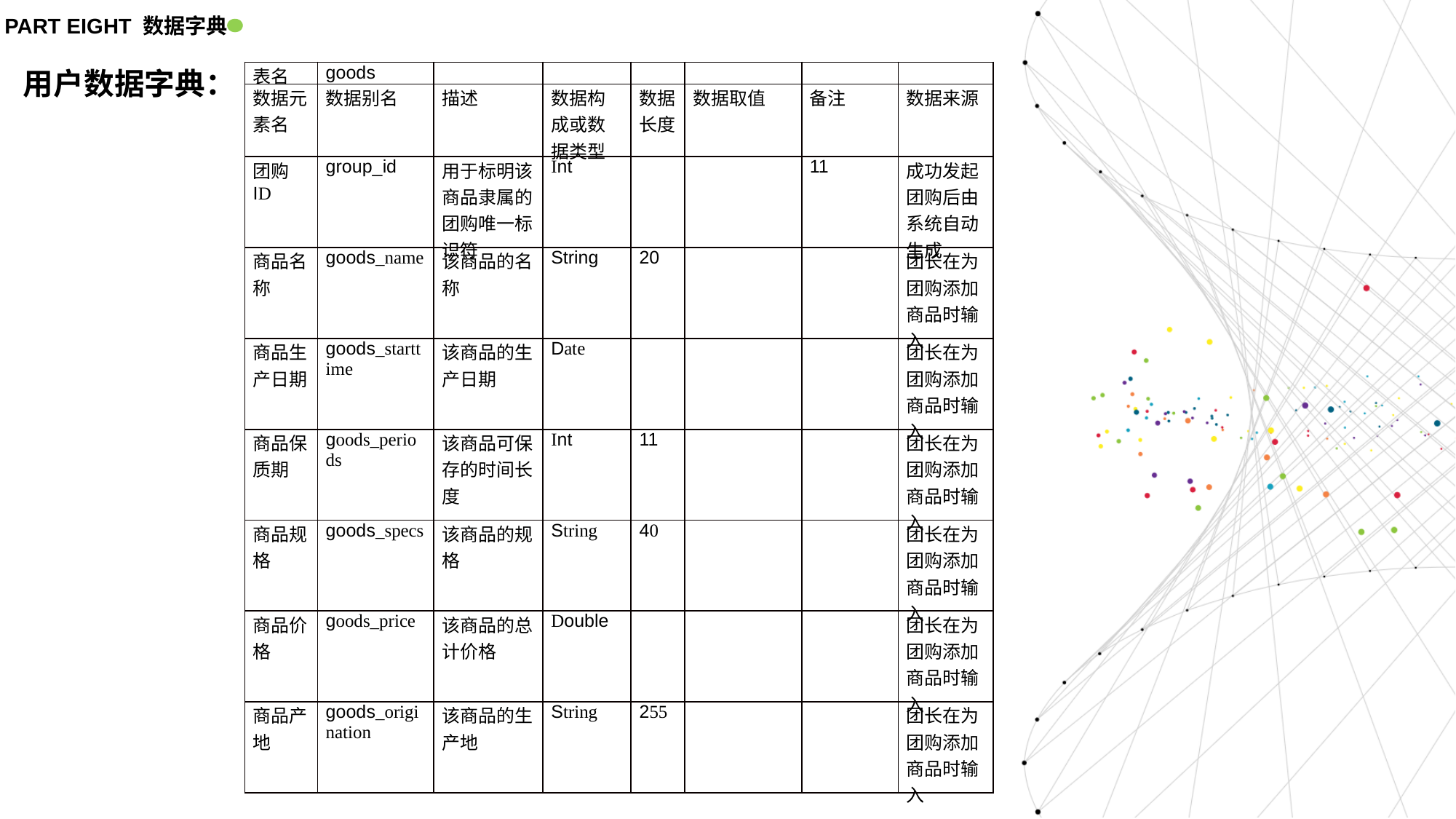

PART EIGHT 数据字典

用户数据字典：
| 表名 | goods |  |  |  |  |  |  |
| --- | --- | --- | --- | --- | --- | --- | --- |
| 数据元素名 | 数据别名 | 描述 | 数据构成或数据类型 | 数据长度 | 数据取值 | 备注 | 数据来源 |
| 团购ID | group\_id | 用于标明该商品隶属的团购唯一标识符 | Int |  |  | 11 | 成功发起团购后由系统自动生成 |
| 商品名称 | goods\_name | 该商品的名称 | String | 20 |  |  | 团长在为团购添加商品时输入 |
| 商品生产日期 | goods\_starttime | 该商品的生产日期 | Date |  |  |  | 团长在为团购添加商品时输入 |
| 商品保质期 | goods\_periods | 该商品可保存的时间长度 | Int | 11 |  |  | 团长在为团购添加商品时输入 |
| 商品规格 | goods\_specs | 该商品的规格 | String | 40 |  |  | 团长在为团购添加商品时输入 |
| 商品价格 | goods\_price | 该商品的总计价格 | Double |  |  |  | 团长在为团购添加商品时输入 |
| 商品产地 | goods\_origination | 该商品的生产地 | String | 255 |  |  | 团长在为团购添加商品时输入 |